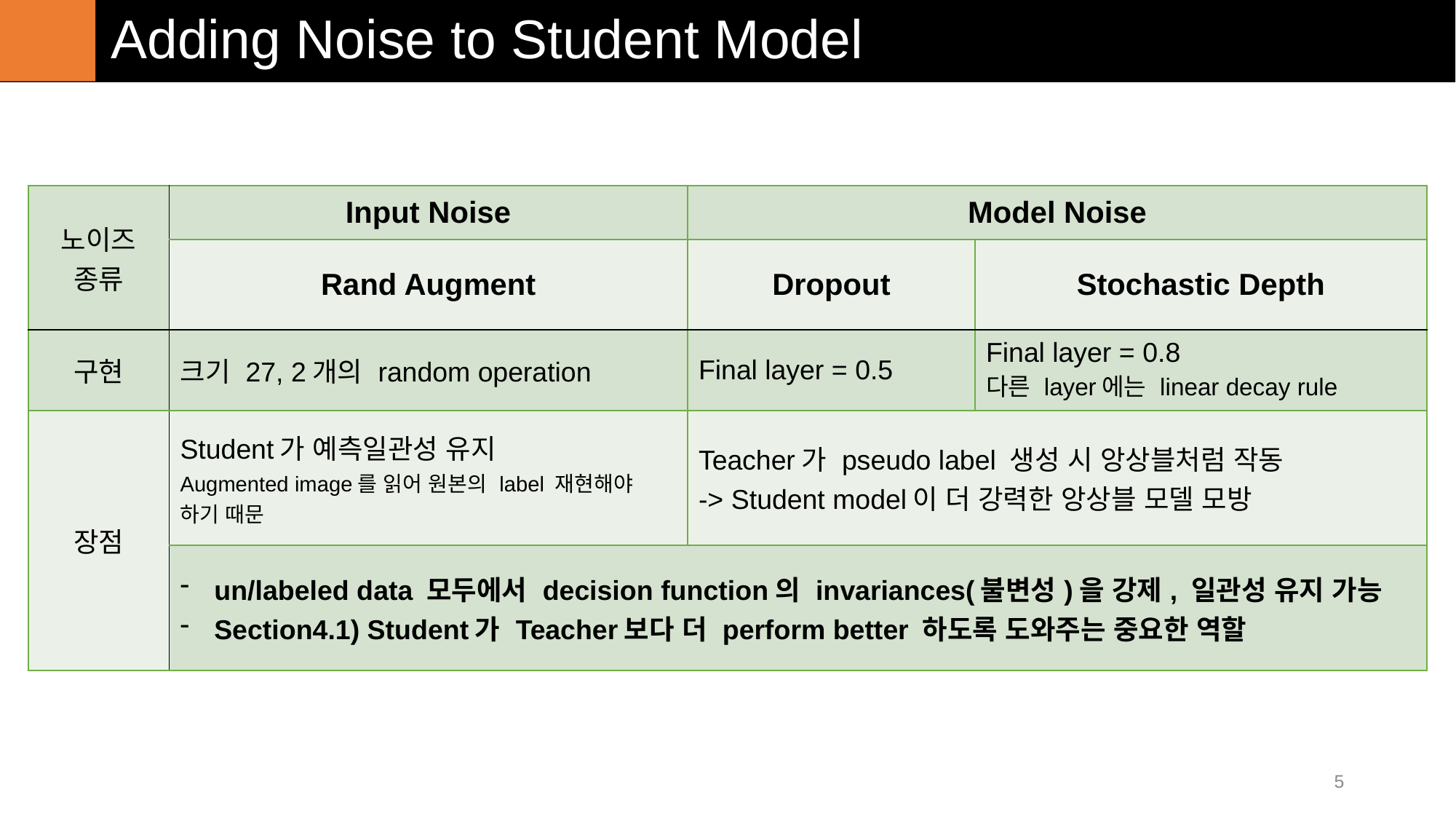

# Adding Noise to Student Model
| 노이즈 종류 | Input Noise | Model Noise |  |
| --- | --- | --- | --- |
|  | Rand Augment | Dropout | Stochastic Depth |
| 구현 | 크기 27, 2개의 random operation | Final layer = 0.5 | Final layer = 0.8 다른 layer에는 linear decay rule |
| 장점 | Student가 예측일관성 유지 Augmented image를 읽어 원본의 label 재현해야 하기 때문 | Teacher가 pseudo label 생성 시 앙상블처럼 작동 -> Student model이 더 강력한 앙상블 모델 모방 |  |
|  | un/labeled data 모두에서 decision function의 invariances(불변성)을 강제, 일관성 유지 가능 Section4.1) Student가 Teacher보다 더 perform better 하도록 도와주는 중요한 역할 |  |  |
5